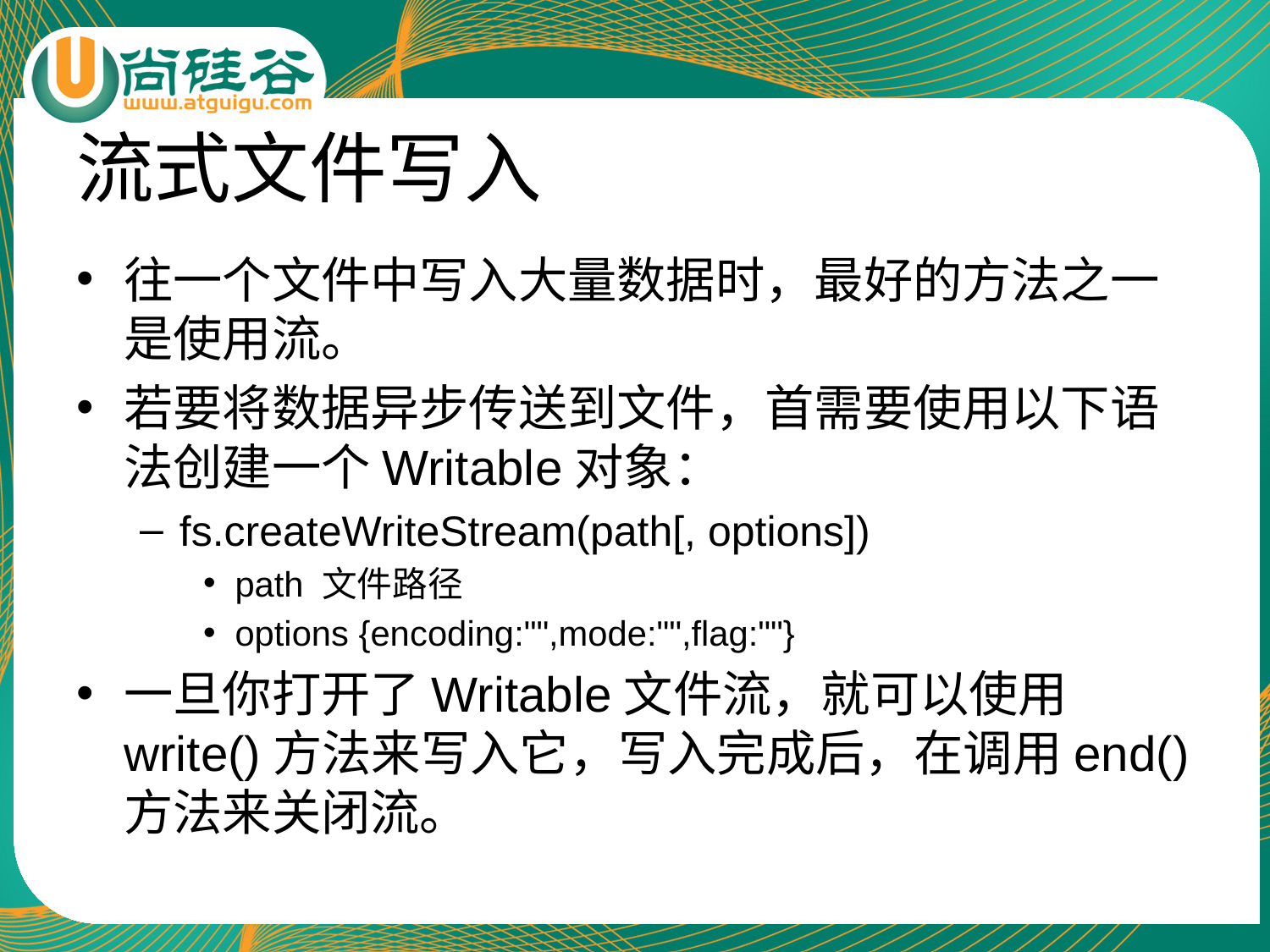

# 流式文件写入
往一个文件中写入大量数据时，最好的方法之一是使用流。
若要将数据异步传送到文件，首需要使用以下语法创建一个Writable对象：
fs.createWriteStream(path[, options])
path 文件路径
options {encoding:"",mode:"",flag:""}
一旦你打开了Writable文件流，就可以使用write()方法来写入它，写入完成后，在调用end()方法来关闭流。